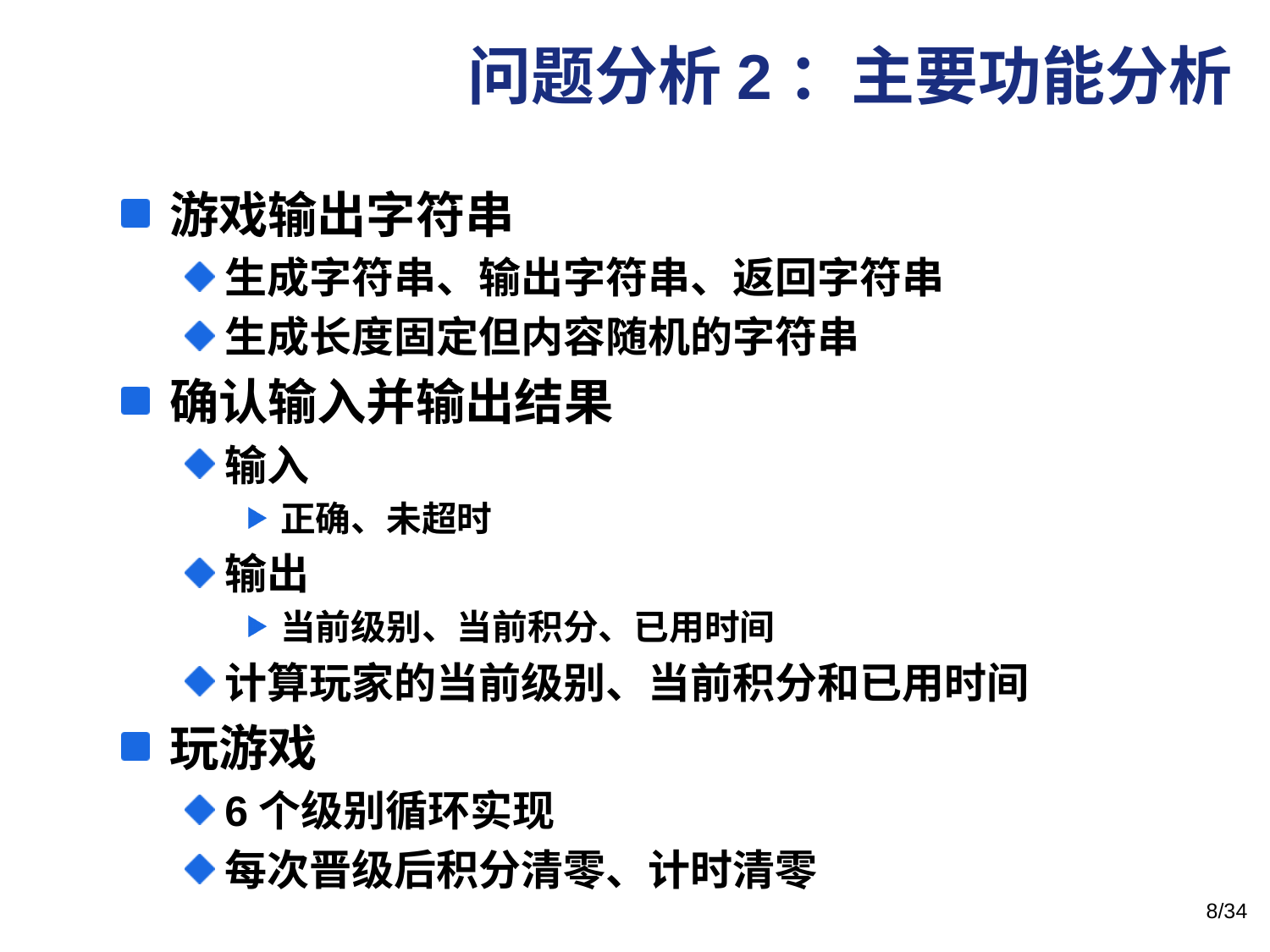

# 问题分析2：主要功能分析
游戏输出字符串
生成字符串、输出字符串、返回字符串
生成长度固定但内容随机的字符串
确认输入并输出结果
输入
正确、未超时
输出
当前级别、当前积分、已用时间
计算玩家的当前级别、当前积分和已用时间
玩游戏
6个级别循环实现
每次晋级后积分清零、计时清零
8/34